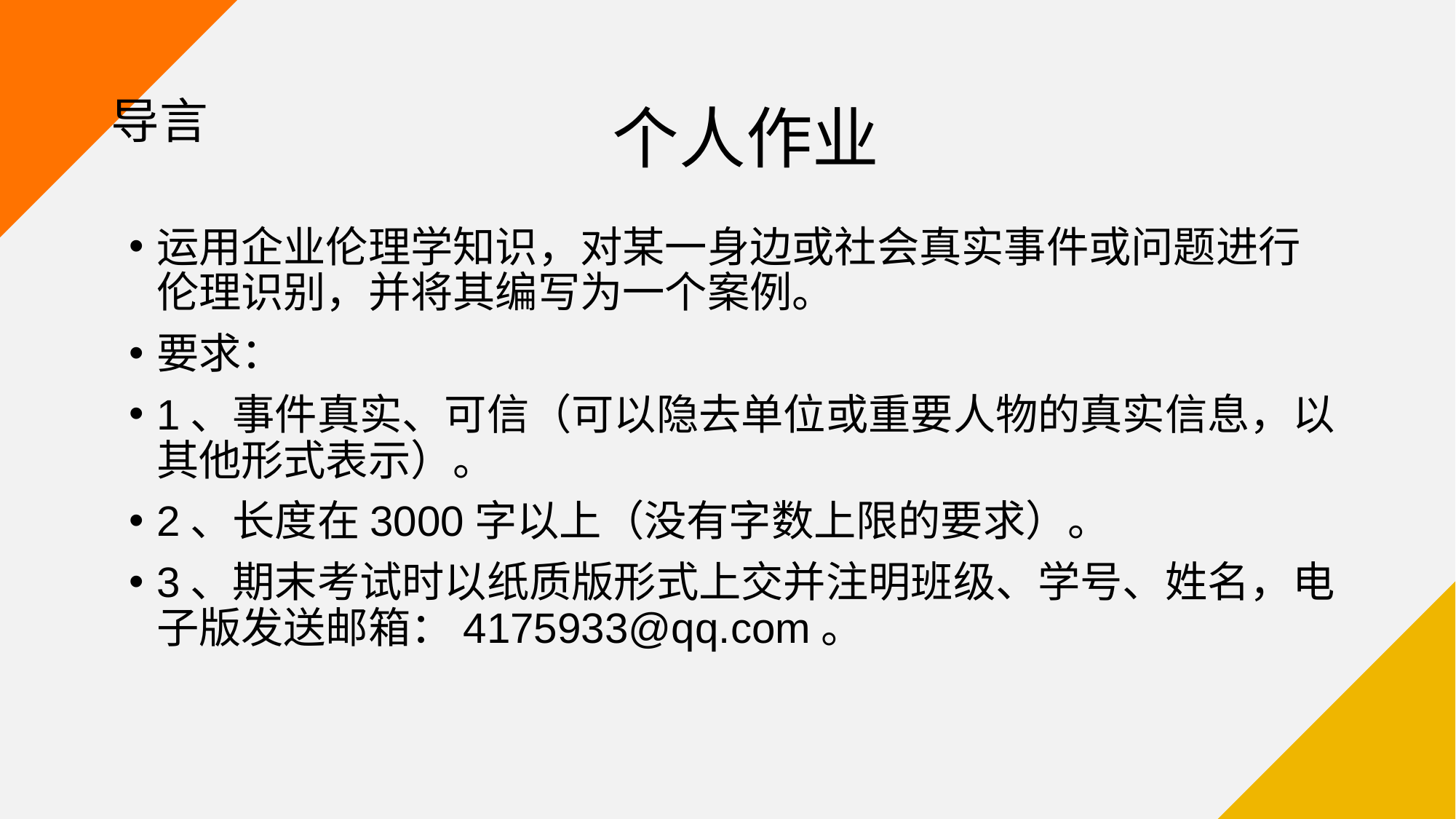

# 导言
个人作业
运用企业伦理学知识，对某一身边或社会真实事件或问题进行伦理识别，并将其编写为一个案例。
要求：
1、事件真实、可信（可以隐去单位或重要人物的真实信息，以其他形式表示）。
2、长度在3000字以上（没有字数上限的要求）。
3、期末考试时以纸质版形式上交并注明班级、学号、姓名，电子版发送邮箱：4175933@qq.com。